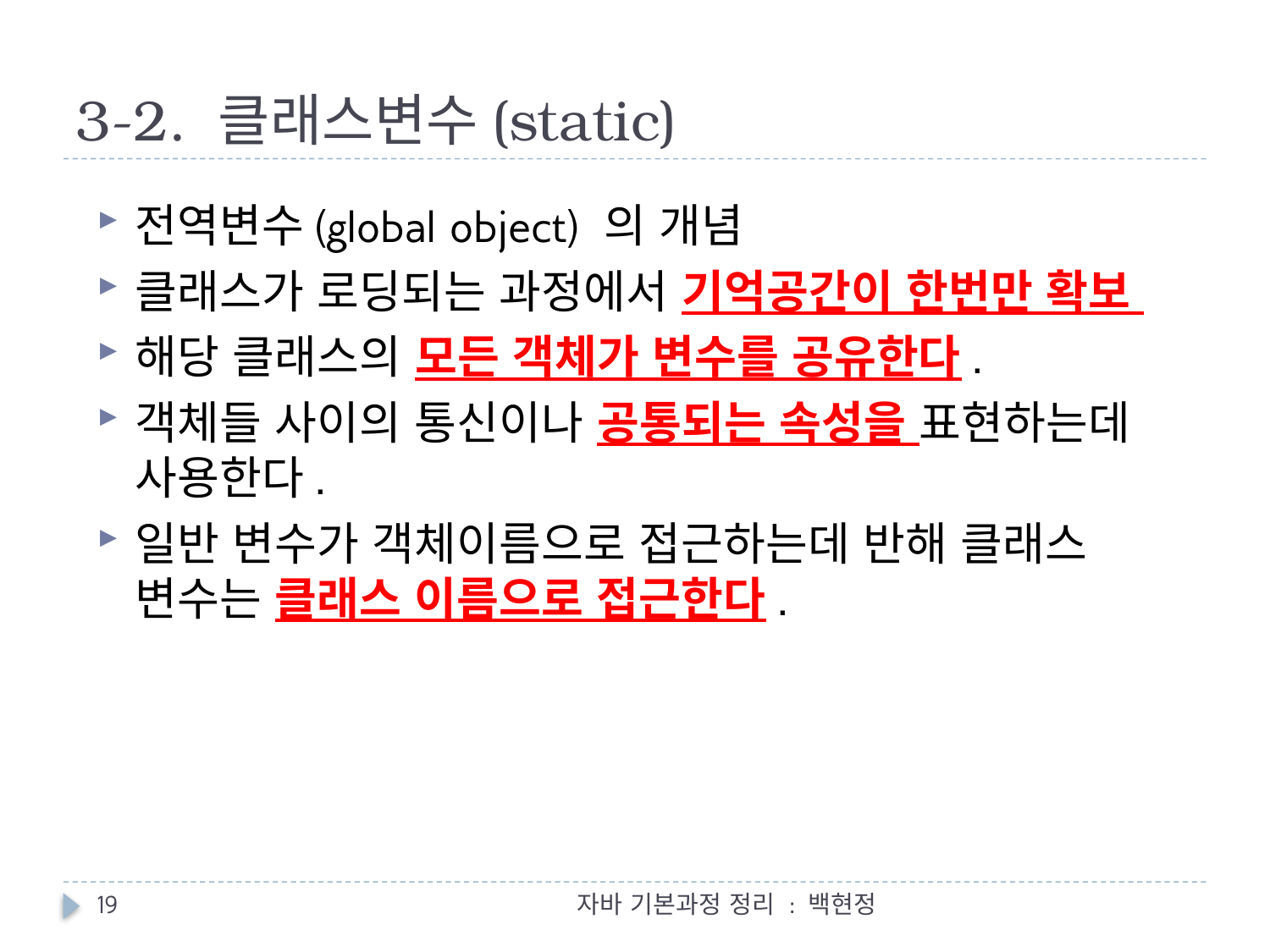

# 3-2. 클래스변수(static)

전역변수(global object) 의 개념
클래스가 로딩되는 과정에서 기억공간이 한번만 확보
해당 클래스의 모든 객체가 변수를 공유한다.
객체들 사이의 통신이나 공통되는 속성을 표현하는데 사용한다.
일반 변수가 객체이름으로 접근하는데 반해 클래스 변수는 클래스 이름으로 접근한다.
19
자바 기본과정 정리 : 백현정